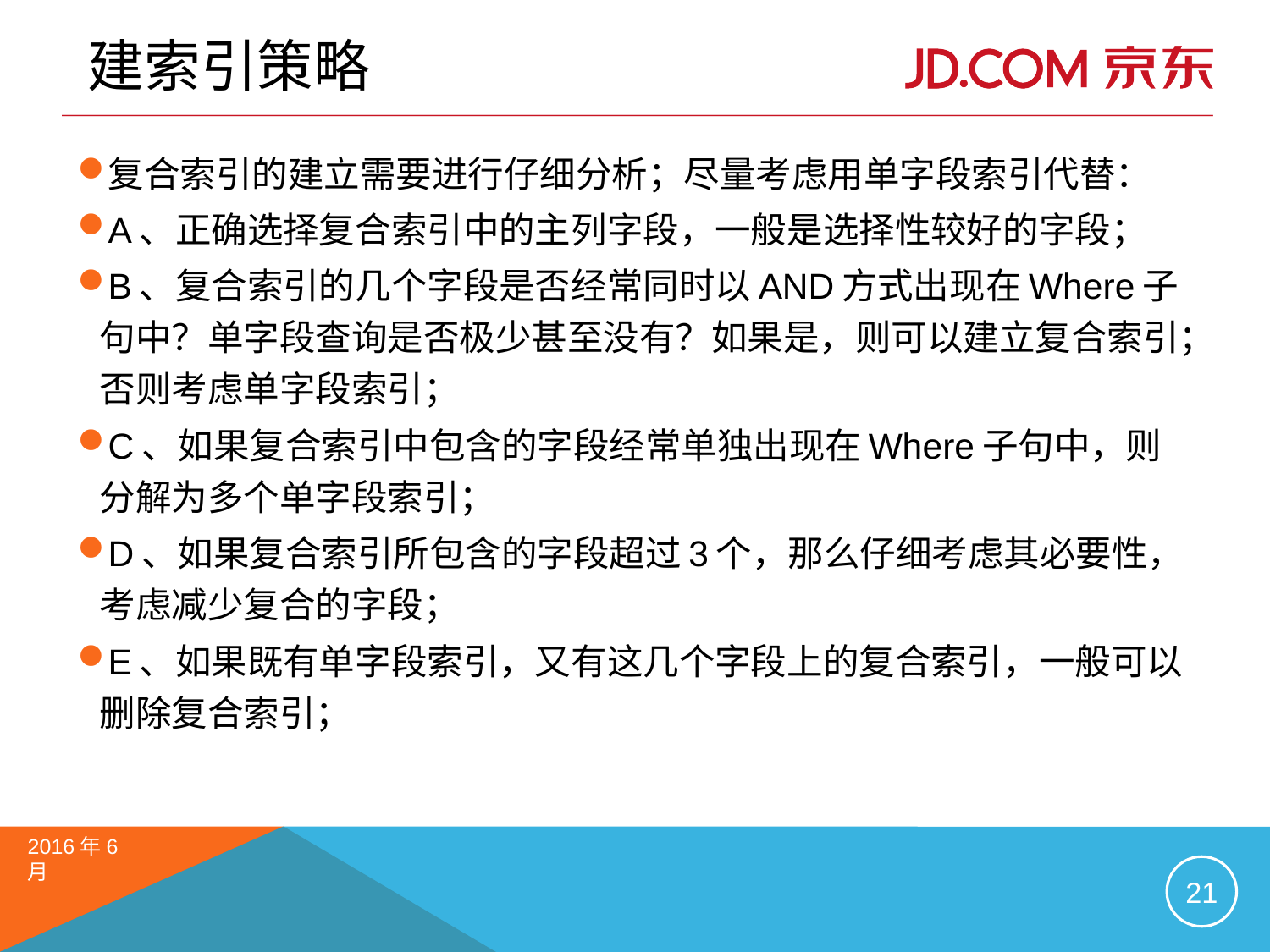

# 建索引策略
复合索引的建立需要进行仔细分析；尽量考虑用单字段索引代替：
A、正确选择复合索引中的主列字段，一般是选择性较好的字段；
B、复合索引的几个字段是否经常同时以AND方式出现在Where子句中？单字段查询是否极少甚至没有？如果是，则可以建立复合索引；否则考虑单字段索引；
C、如果复合索引中包含的字段经常单独出现在Where子句中，则分解为多个单字段索引；
D、如果复合索引所包含的字段超过3个，那么仔细考虑其必要性，考虑减少复合的字段；
E、如果既有单字段索引，又有这几个字段上的复合索引，一般可以删除复合索引；
2016年6月
21